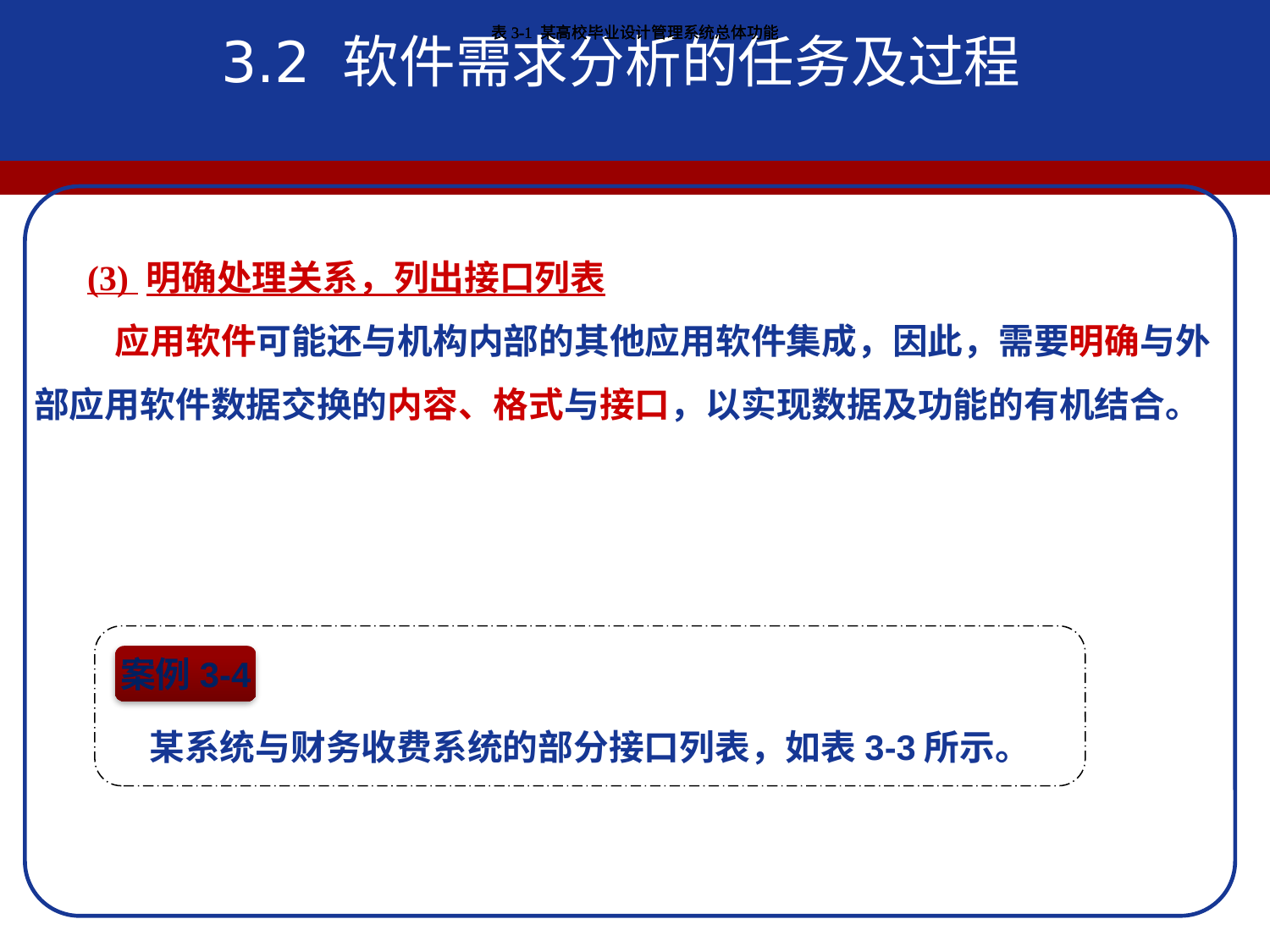

表3-1 某高校毕业设计管理系统总体功能
表3-1 某高校毕业设计管理系统总体功能
表3-1 某高校毕业设计管理系统总体功能
3.2 软件需求分析的任务及过程

      (3) 明确处理关系，列出接口列表
         应用软件可能还与机构内部的其他应用软件集成，因此，需要明确与外部应用软件数据交换的内容、格式与接口，以实现数据及功能的有机结合。

某系统与财务收费系统的部分接口列表，如表3-3所示。
案例3-4